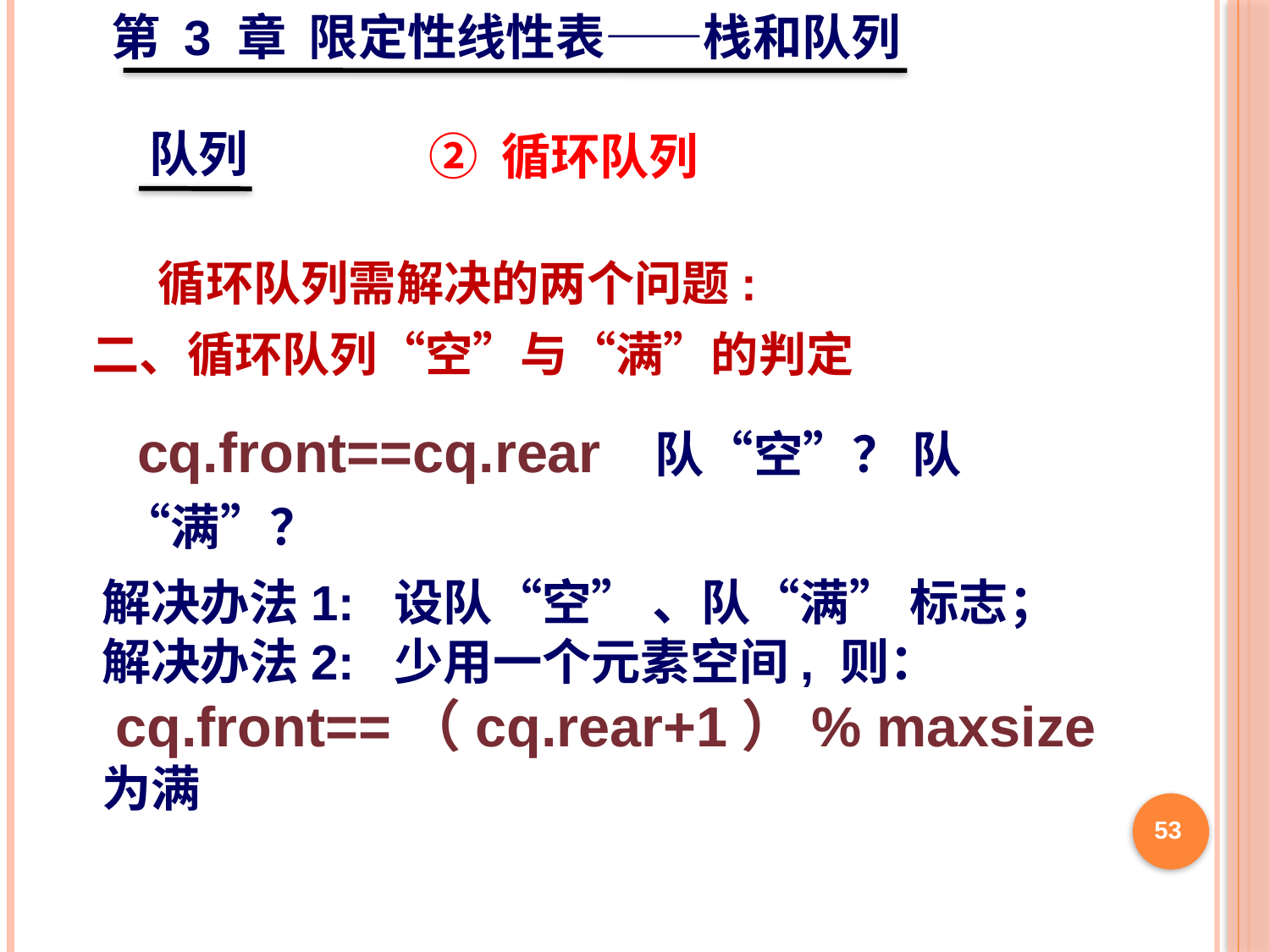

第 3 章  限定性线性表——栈和队列
队列
② 循环队列
       循环队列需解决的两个问题:

# 二、循环队列“空”与“满”的判定
 cq.front==cq.rear   队“空”？ 队“满”？
解决办法1:  设队“空” 、队“满” 标志；
解决办法2:  少用一个元素空间, 则：
 cq.front==（cq.rear+1）% maxsize  为满
53